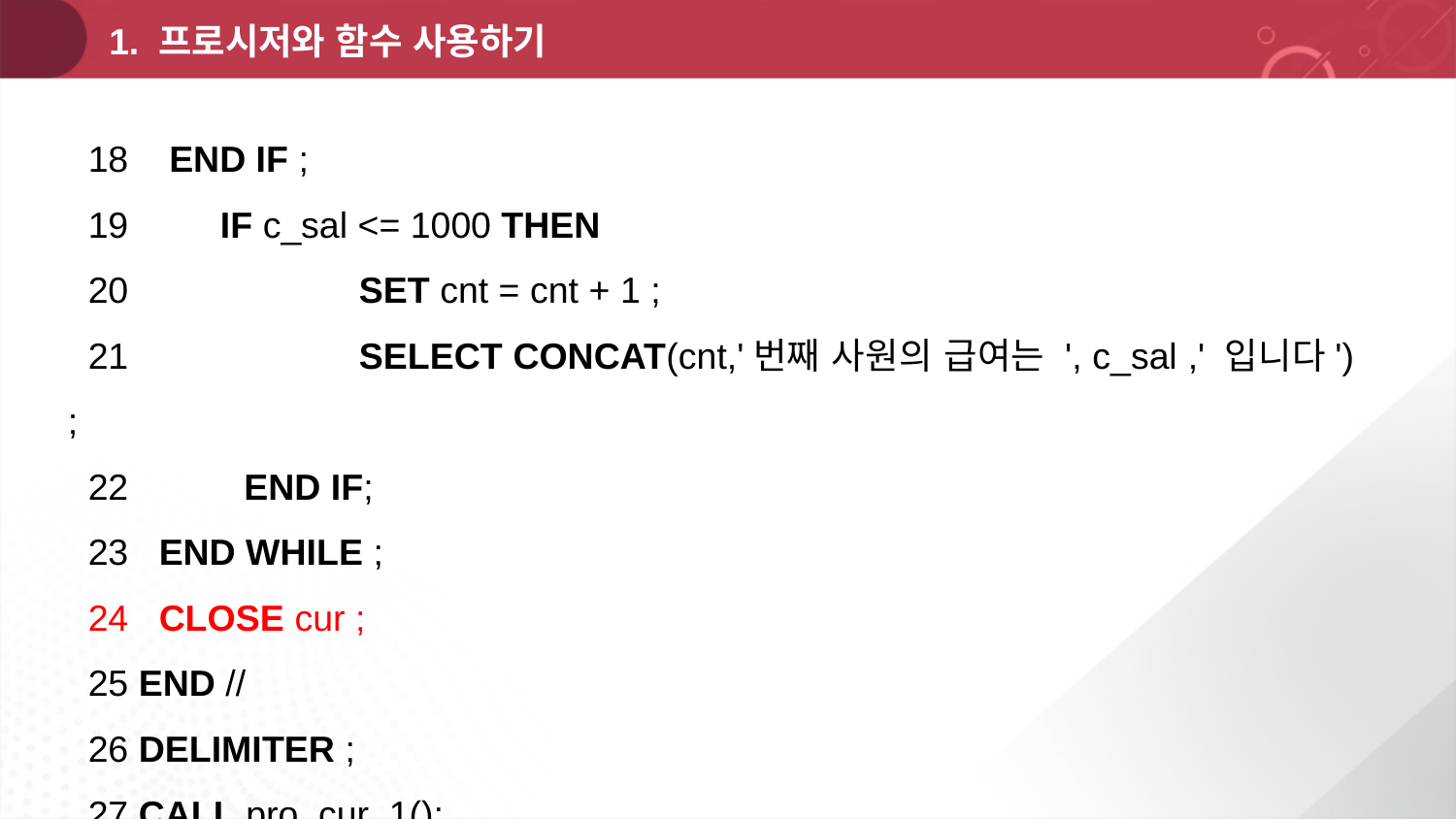

1. 프로시저와 함수 사용하기
18    END IF ;
19         IF c_sal <= 1000 THEN
20 		SET cnt = cnt + 1 ;
21		SELECT CONCAT(cnt,'번째 사원의 급여는 ', c_sal ,' 입니다') ;
22	   END IF;
23   END WHILE ;
24   CLOSE cur ;
25 END //
26 DELIMITER ;
27 CALL pro_cur_1();